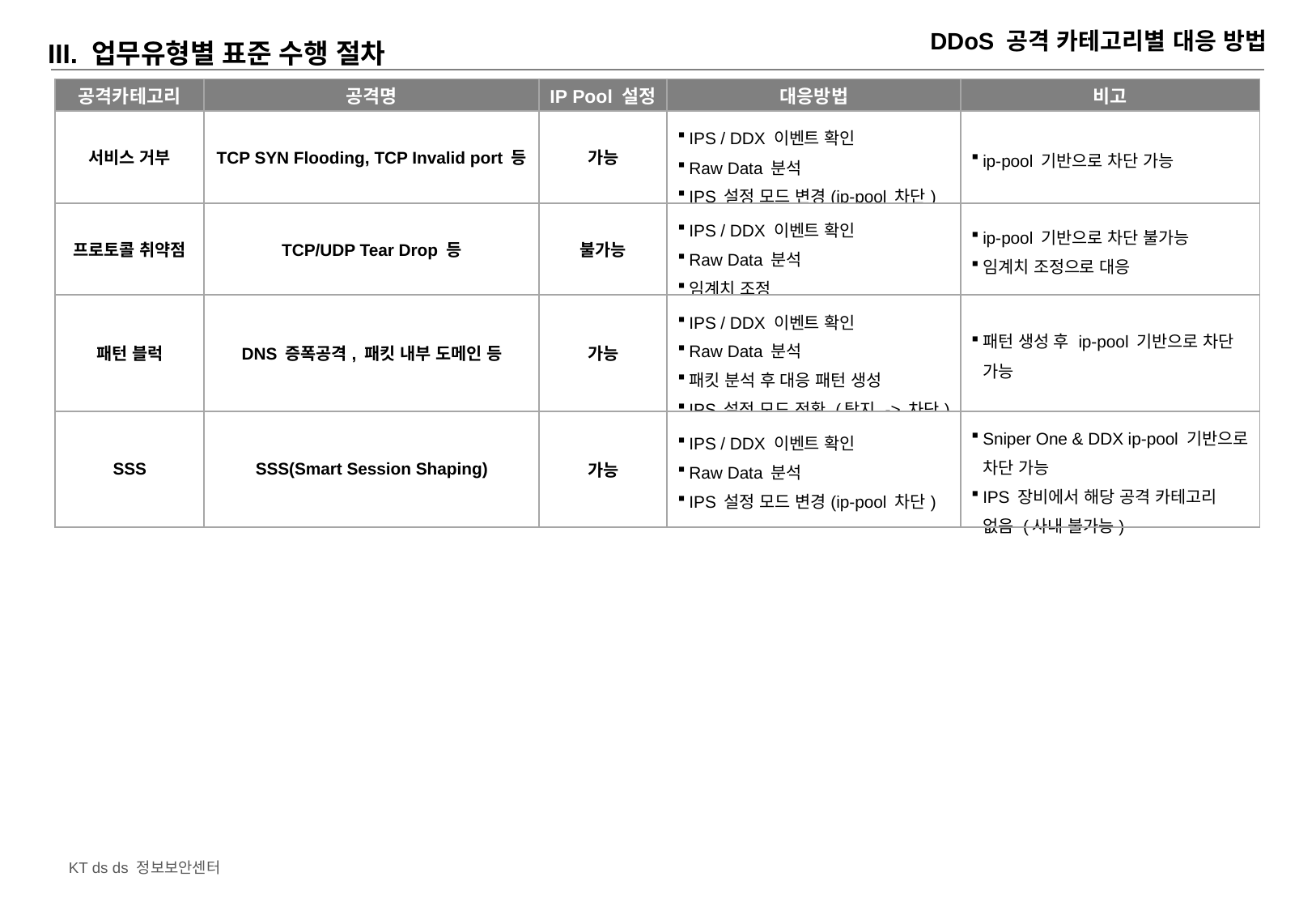

III. 업무유형별 표준 수행 절차
DDoS 공격 카테고리별 대응 방법
| 공격카테고리 | 공격명 | IP Pool 설정 | 대응방법 | 비고 |
| --- | --- | --- | --- | --- |
| 서비스 거부 | TCP SYN Flooding, TCP Invalid port 등 | 가능 | IPS / DDX 이벤트 확인 Raw Data 분석 IPS 설정 모드 변경(ip-pool 차단) | ip-pool 기반으로 차단 가능 |
| 프로토콜 취약점 | TCP/UDP Tear Drop 등 | 불가능 | IPS / DDX 이벤트 확인 Raw Data 분석 임계치 조정 | ip-pool 기반으로 차단 불가능 임계치 조정으로 대응 |
| 패턴 블럭 | DNS 증폭공격, 패킷 내부 도메인 등 | 가능 | IPS / DDX 이벤트 확인 Raw Data 분석 패킷 분석 후 대응 패턴 생성 IPS 설정 모드 전환 (탐지 -> 차단) | 패턴 생성 후 ip-pool 기반으로 차단 가능 |
| SSS | SSS(Smart Session Shaping) | 가능 | IPS / DDX 이벤트 확인 Raw Data 분석 IPS 설정 모드 변경(ip-pool 차단) | Sniper One & DDX ip-pool 기반으로 차단 가능 IPS 장비에서 해당 공격 카테고리 없음 (사내 불가능) |